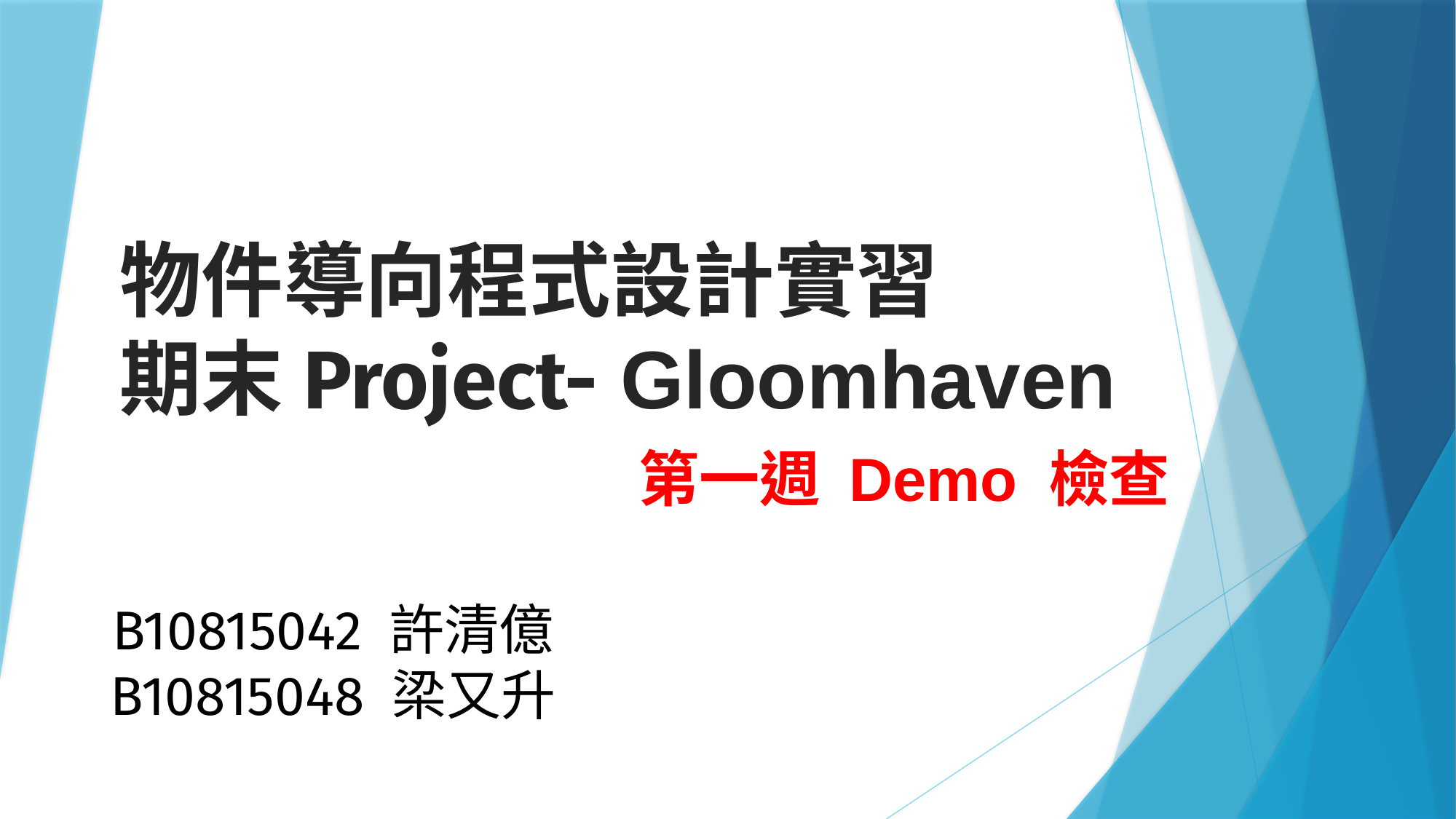

# 物件導向程式設計實習 期末Project- Gloomhaven
第一週 Demo 檢查
B10815042 許清億
B10815048 梁又升